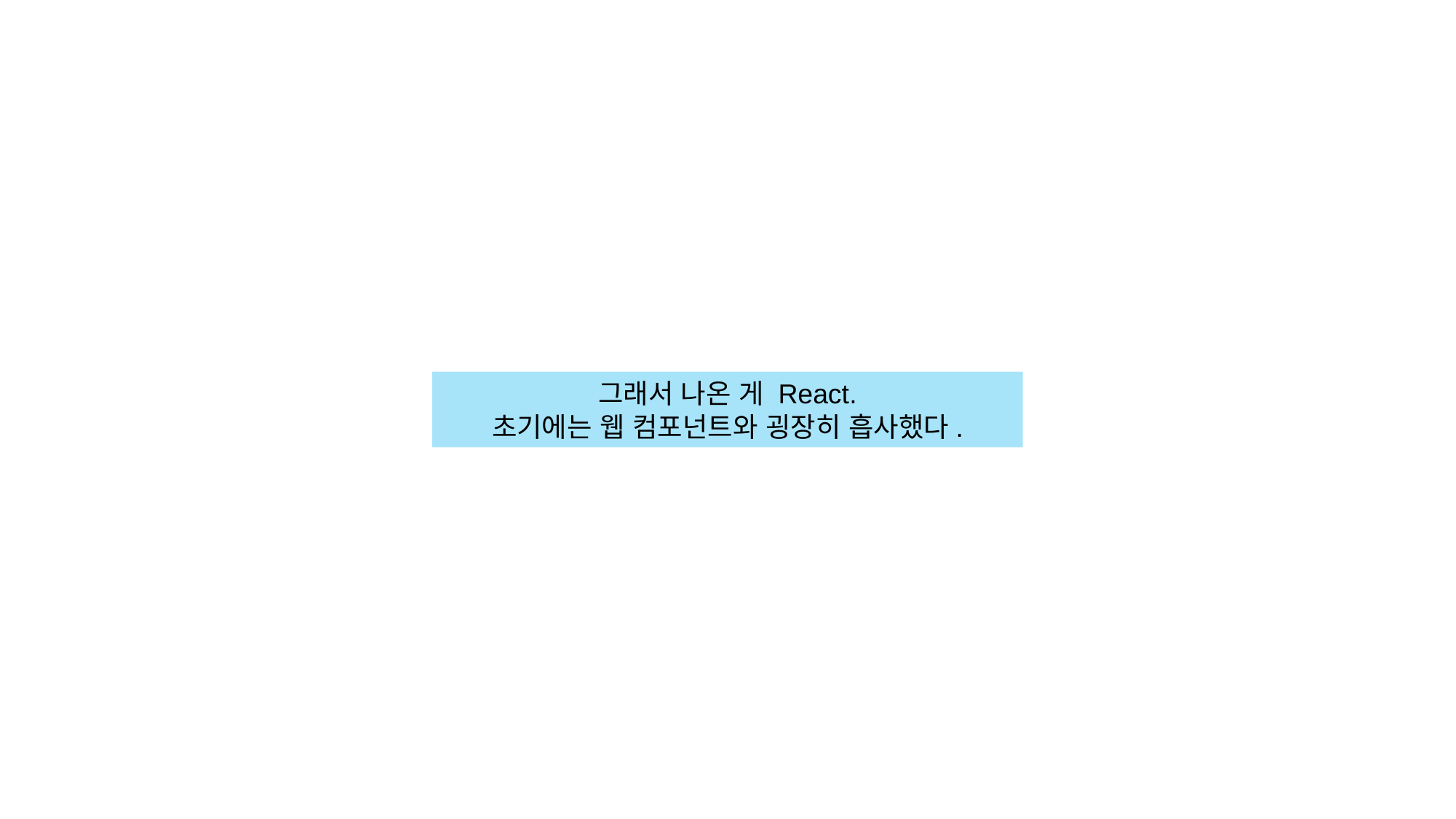

그래서 나온 게 React.
초기에는 웹 컴포넌트와 굉장히 흡사했다.